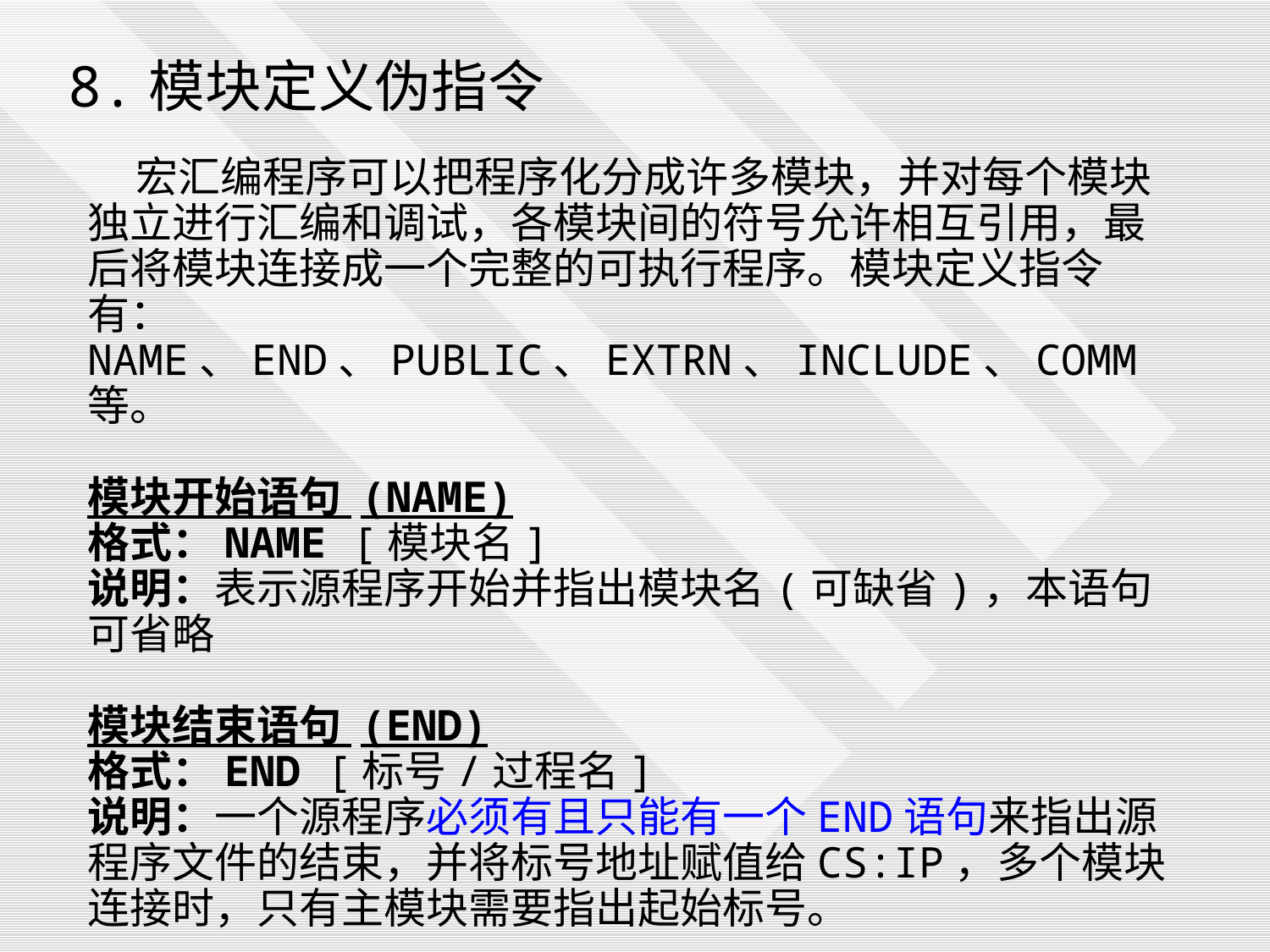

8.模块定义伪指令
    宏汇编程序可以把程序化分成许多模块，并对每个模块独立进行汇编和调试，各模块间的符号允许相互引用，最后将模块连接成一个完整的可执行程序。模块定义指令有：NAME、END、PUBLIC、EXTRN、INCLUDE、COMM等。

模块开始语句 (NAME)
格式：NAME [模块名]
说明：表示源程序开始并指出模块名(可缺省)，本语句可省略

模块结束语句 (END)
格式：END [标号/过程名]
说明：一个源程序必须有且只能有一个END语句来指出源程序文件的结束，并将标号地址赋值给CS:IP，多个模块连接时，只有主模块需要指出起始标号。